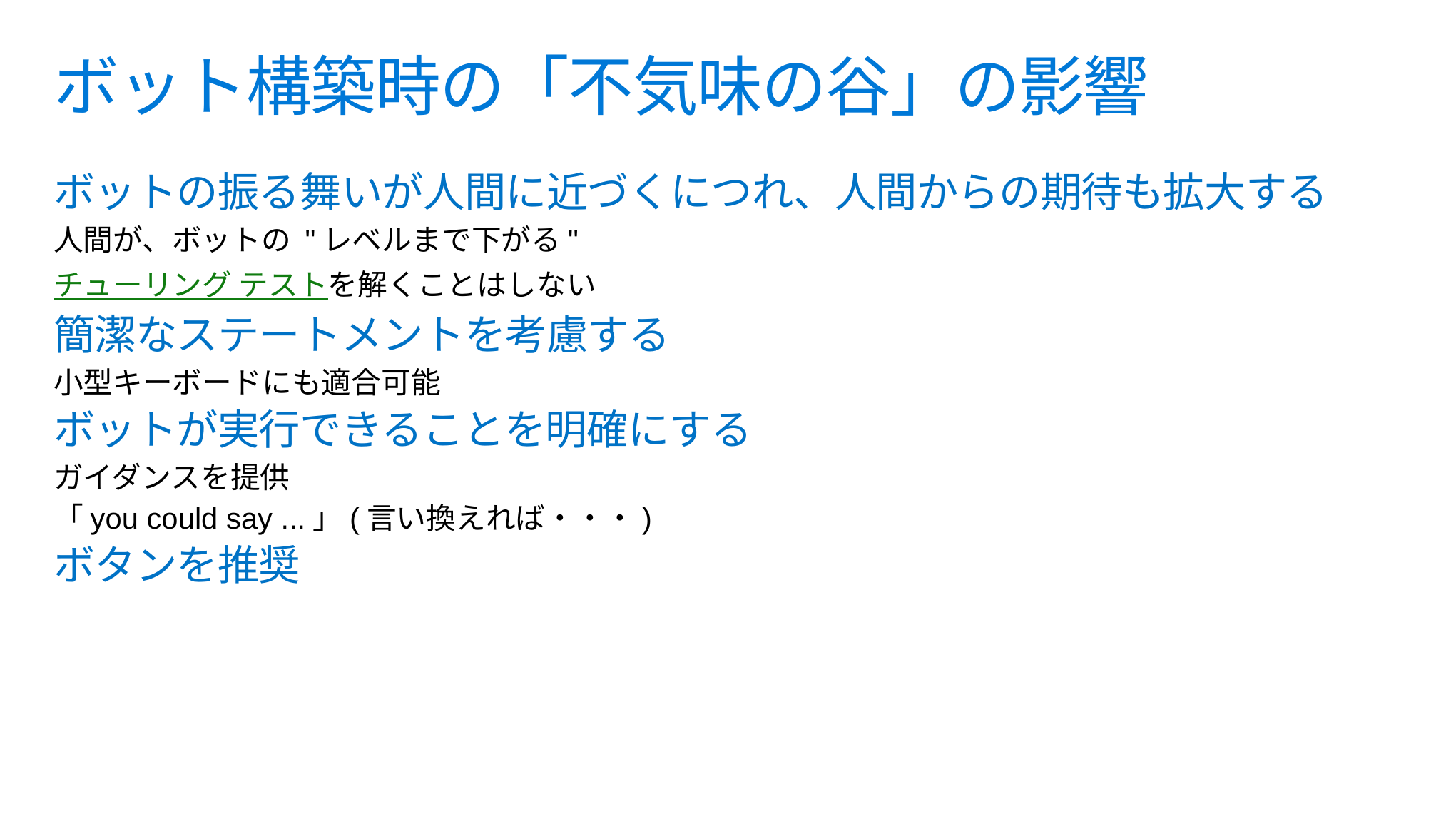

# ボット構築時の「不気味の谷」の影響
ボットの振る舞いが人間に近づくにつれ、人間からの期待も拡大する
人間が、ボットの "レベルまで下がる"
チューリング テストを解くことはしない
簡潔なステートメントを考慮する
小型キーボードにも適合可能
ボットが実行できることを明確にする
ガイダンスを提供
「you could say ...」(言い換えれば・・・)
ボタンを推奨